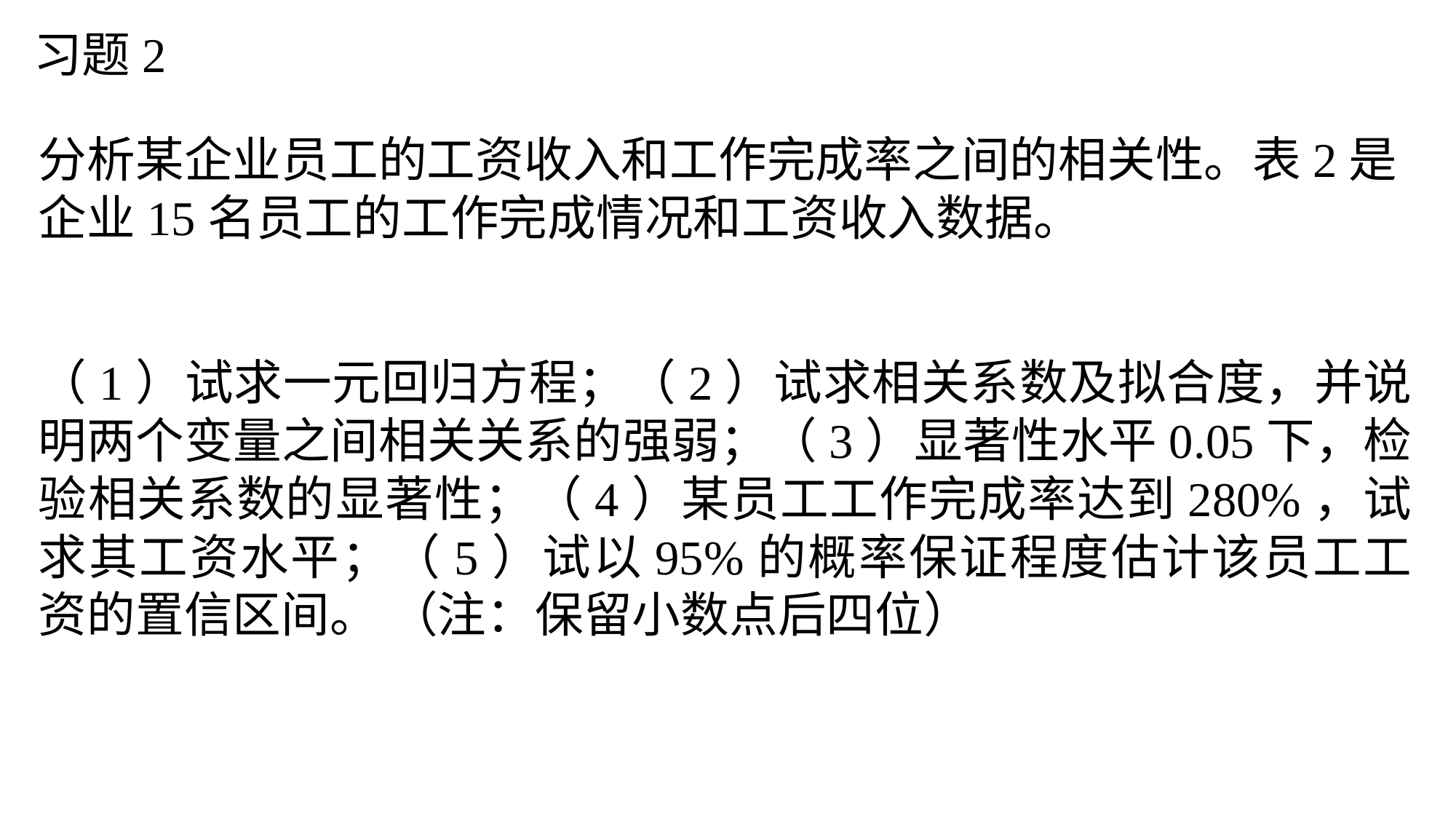

习题2
分析某企业员工的工资收入和工作完成率之间的相关性。表2是企业15名员工的工作完成情况和工资收入数据。

（1）试求一元回归方程；（2）试求相关系数及拟合度，并说明两个变量之间相关关系的强弱；（3）显著性水平0.05下，检验相关系数的显著性；（4）某员工工作完成率达到280%，试求其工资水平；（5）试以95%的概率保证程度估计该员工工资的置信区间。 （注：保留小数点后四位）